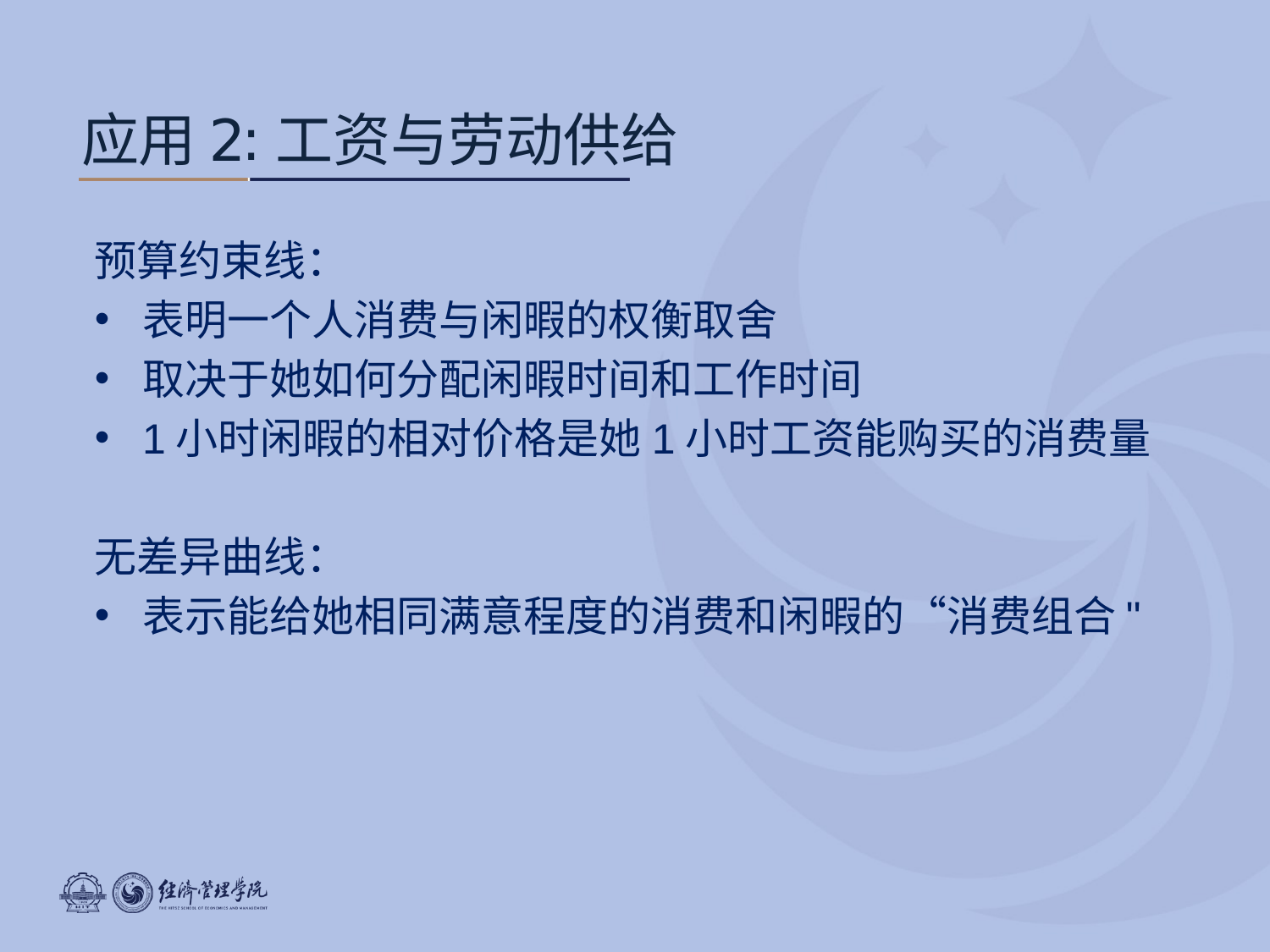

应用2:工资与劳动供给
预算约束线：
表明一个人消费与闲暇的权衡取舍
取决于她如何分配闲暇时间和工作时间
1小时闲暇的相对价格是她1小时工资能购买的消费量

无差异曲线：
表示能给她相同满意程度的消费和闲暇的“消费组合"